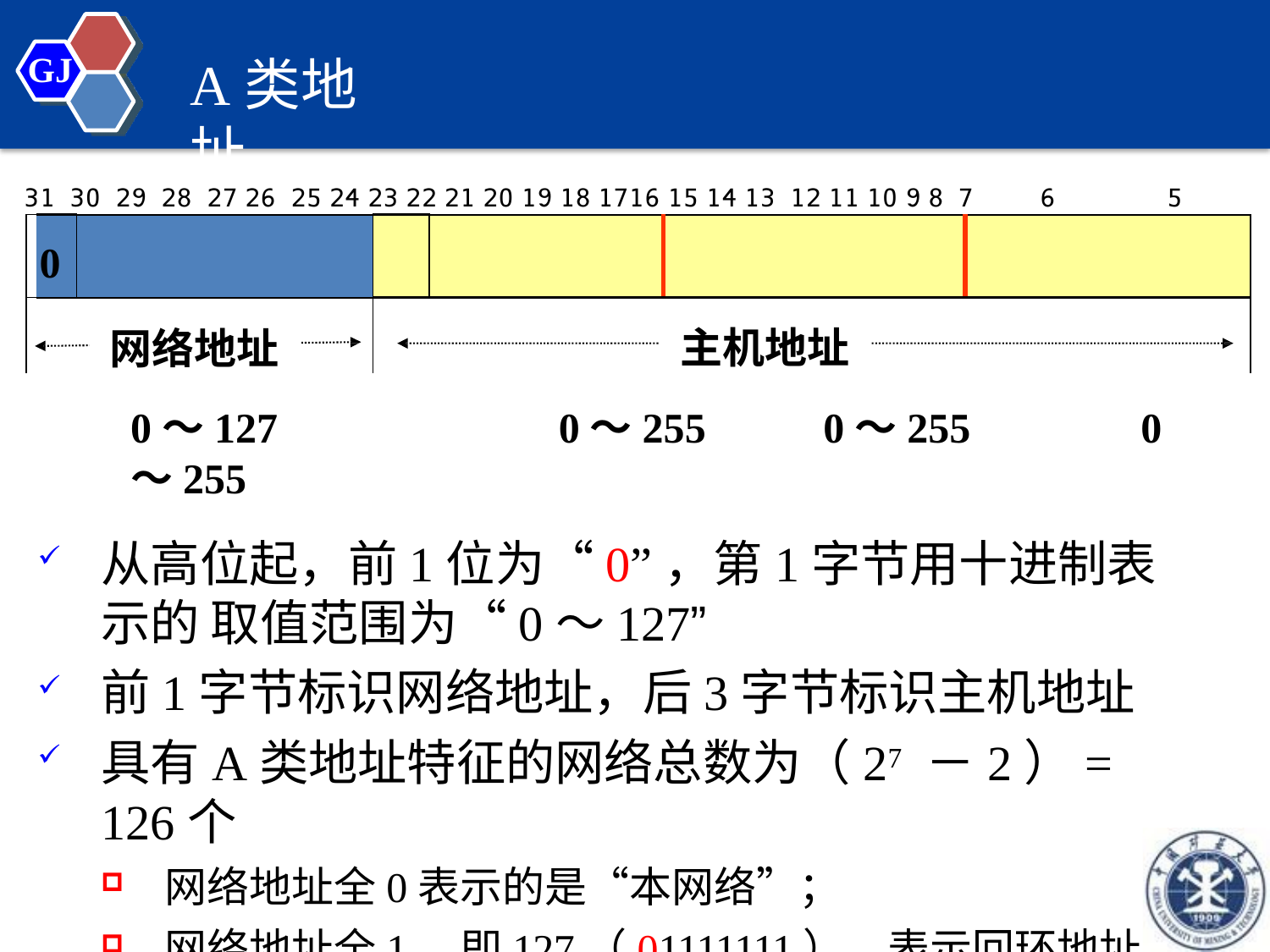

GJ
# A类地址
31  30  29  28  27 26  25 24 23 22 21 20 19 18 1716 15 14 13  12 11 10 9 8  7	6	5	4	3	2  1	0
|  | 0 |  |  |  |  |  |
| --- | --- | --- | --- | --- | --- | --- |
| 网络地址 |  |  | 主机地址 |  |  |  |

0～127	0～255	0～255	0～255
从高位起，前1位为“0”，第1字节用十进制表示的 取值范围为“0～127”
前1字节标识网络地址，后3字节标识主机地址
具有A类地址特征的网络总数为（27 －2）= 126个
网络地址全0表示的是“本网络”；
网络地址全1，即127（01111111），表示回环地址